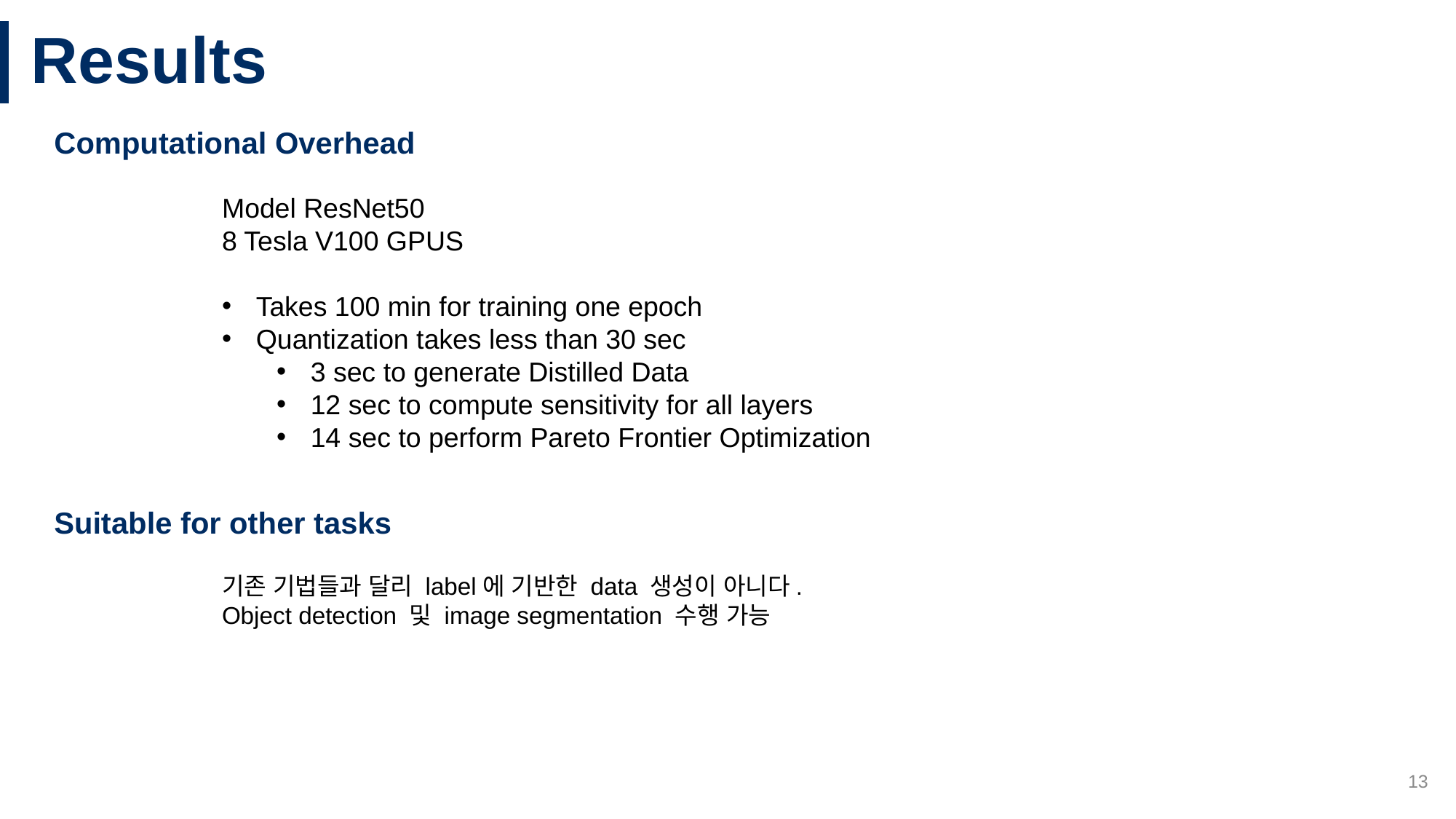

# Results
Computational Overhead
Model ResNet50
8 Tesla V100 GPUS

Takes 100 min for training one epoch
Quantization takes less than 30 sec
3 sec to generate Distilled Data
12 sec to compute sensitivity for all layers
14 sec to perform Pareto Frontier Optimization
Suitable for other tasks
기존 기법들과 달리 label에 기반한 data 생성이 아니다.
Object detection 및 image segmentation 수행 가능
13